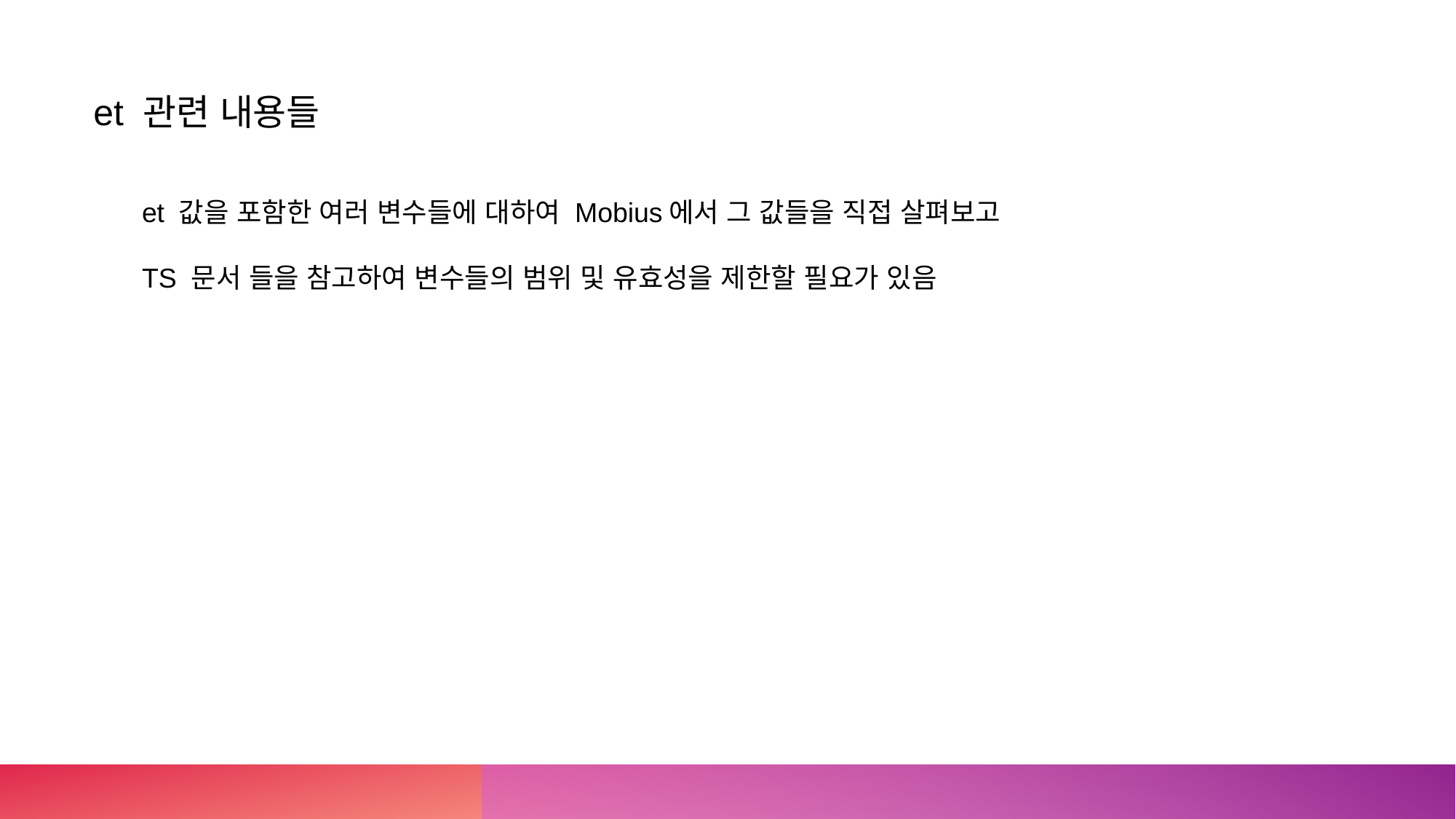

et 관련 내용들
et 값을 포함한 여러 변수들에 대하여 Mobius에서 그 값들을 직접 살펴보고

TS 문서 들을 참고하여 변수들의 범위 및 유효성을 제한할 필요가 있음